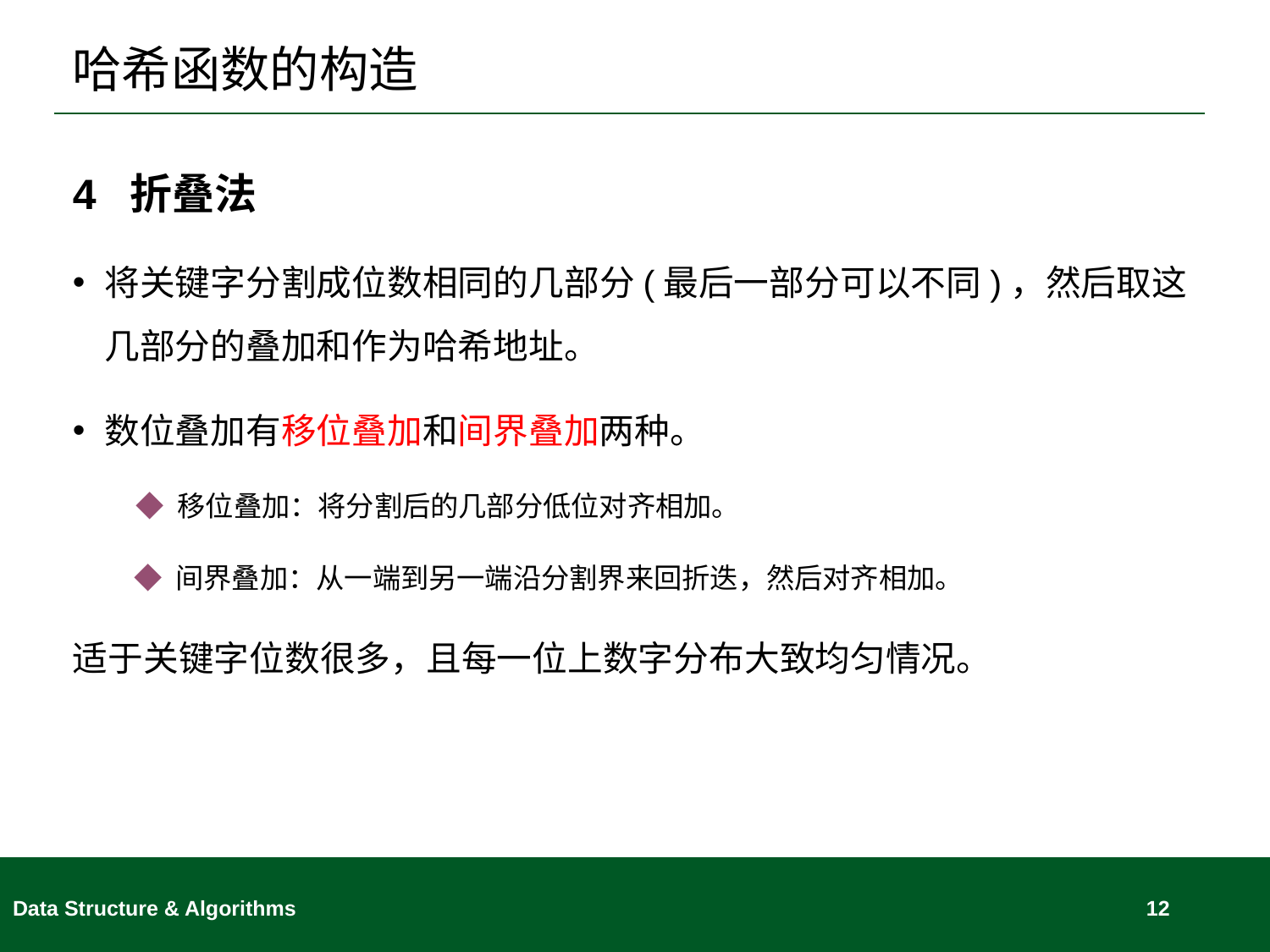

# 哈希函数的构造
4  折叠法
将关键字分割成位数相同的几部分(最后一部分可以不同)，然后取这几部分的叠加和作为哈希地址。
数位叠加有移位叠加和间界叠加两种。
◆ 移位叠加：将分割后的几部分低位对齐相加。
◆ 间界叠加：从一端到另一端沿分割界来回折迭，然后对齐相加。
适于关键字位数很多，且每一位上数字分布大致均匀情况。
Data Structure & Algorithms
12